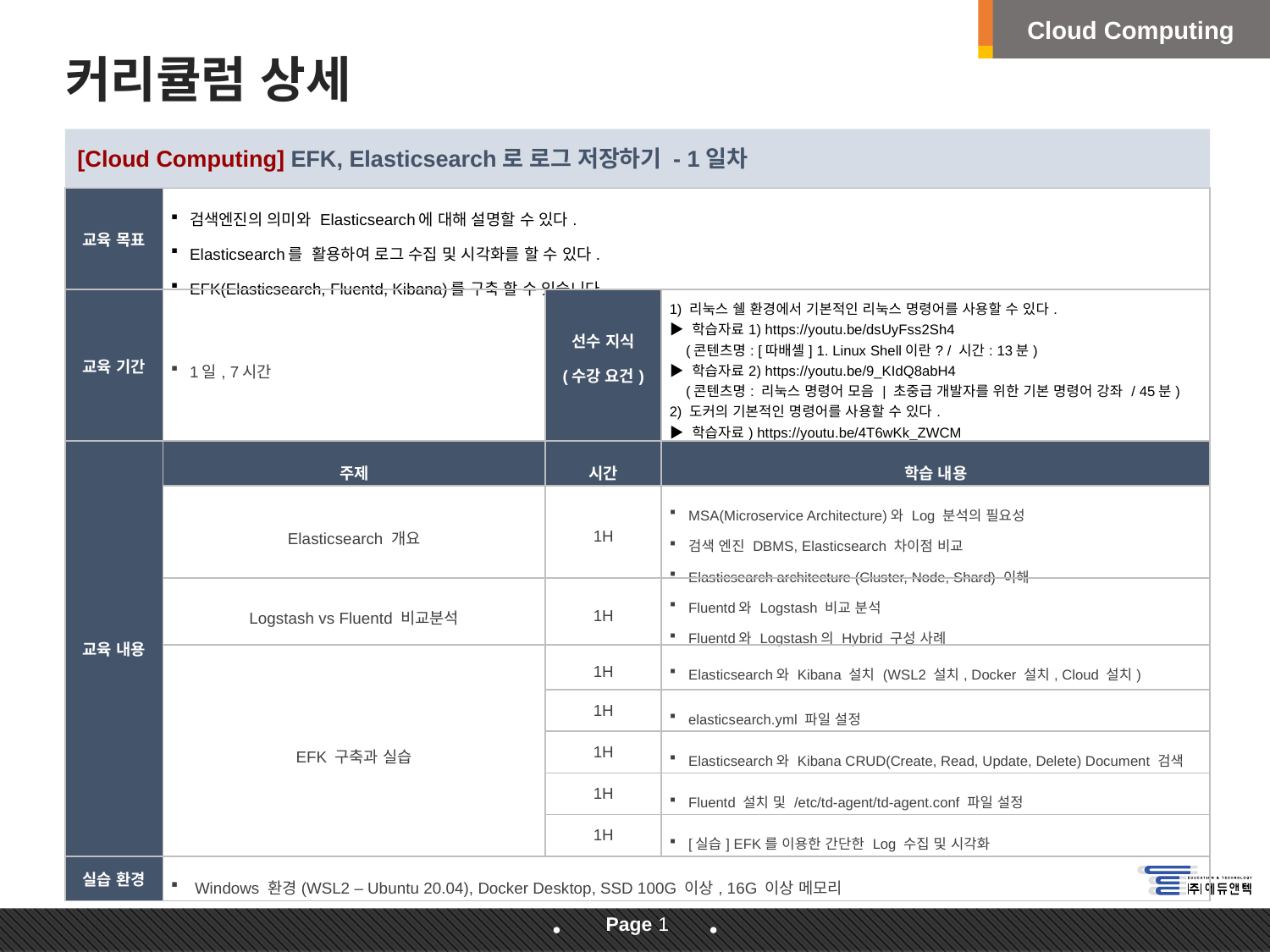

Cloud Computing
 커리큘럼 상세

[Cloud Computing] EFK, Elasticsearch로 로그 저장하기 - 1일차
| 교육 목표 | 검색엔진의 의미와 Elasticsearch에 대해 설명할 수 있다. Elasticsearch를 활용하여 로그 수집 및 시각화를 할 수 있다. EFK(Elasticsearch, Fluentd, Kibana)를 구축 할 수 있습니다. |  |  |
| --- | --- | --- | --- |
| 교육 기간 | 1일, 7시간 | 선수 지식 (수강 요건) | 1) 리눅스 쉘 환경에서 기본적인 리눅스 명령어를 사용할 수 있다. ▶ 학습자료1) https://youtu.be/dsUyFss2Sh4 (콘텐츠명: [따배셸] 1. Linux Shell이란? / 시간: 13분) ▶ 학습자료2) https://youtu.be/9\_KIdQ8abH4 (콘텐츠명: 리눅스 명령어 모음 | 초중급 개발자를 위한 기본 명령어 강좌 / 45분) 2) 도커의 기본적인 명령어를 사용할 수 있다. ▶ 학습자료) https://youtu.be/4T6wKk\_ZWCM (콘텐츠명: 쿠버네티스 살펴보기 4강 - Docker(도커) 실습 / 시청시간: 20분) |
| 교육 내용 | 주제 | 시간 | 학습 내용 |
|  | Elasticsearch 개요 | 1H | MSA(Microservice Architecture)와 Log 분석의 필요성 검색 엔진 DBMS, Elasticsearch 차이점 비교 Elasticsearch architecture (Cluster, Node, Shard) 이해 |
|  | Logstash vs Fluentd 비교분석 | 1H | Fluentd와 Logstash 비교 분석 Fluentd와 Logstash의 Hybrid 구성 사례 |
|  | EFK 구축과 실습 | 1H | Elasticsearch와 Kibana 설치 (WSL2 설치, Docker 설치, Cloud 설치) |
|  |  | 1H | elasticsearch.yml 파일 설정 |
|  |  | 1H | Elasticsearch와 Kibana CRUD(Create, Read, Update, Delete) Document 검색 |
|  |  | 1H | Fluentd 설치 및 /etc/td-agent/td-agent.conf 파일 설정 |
|  |  | 1H | [실습] EFK를 이용한 간단한 Log 수집 및 시각화 |
| 실습 환경 | Windows 환경(WSL2 – Ubuntu 20.04), Docker Desktop, SSD 100G 이상, 16G 이상 메모리 |  | 평가 방법 |
Page 1